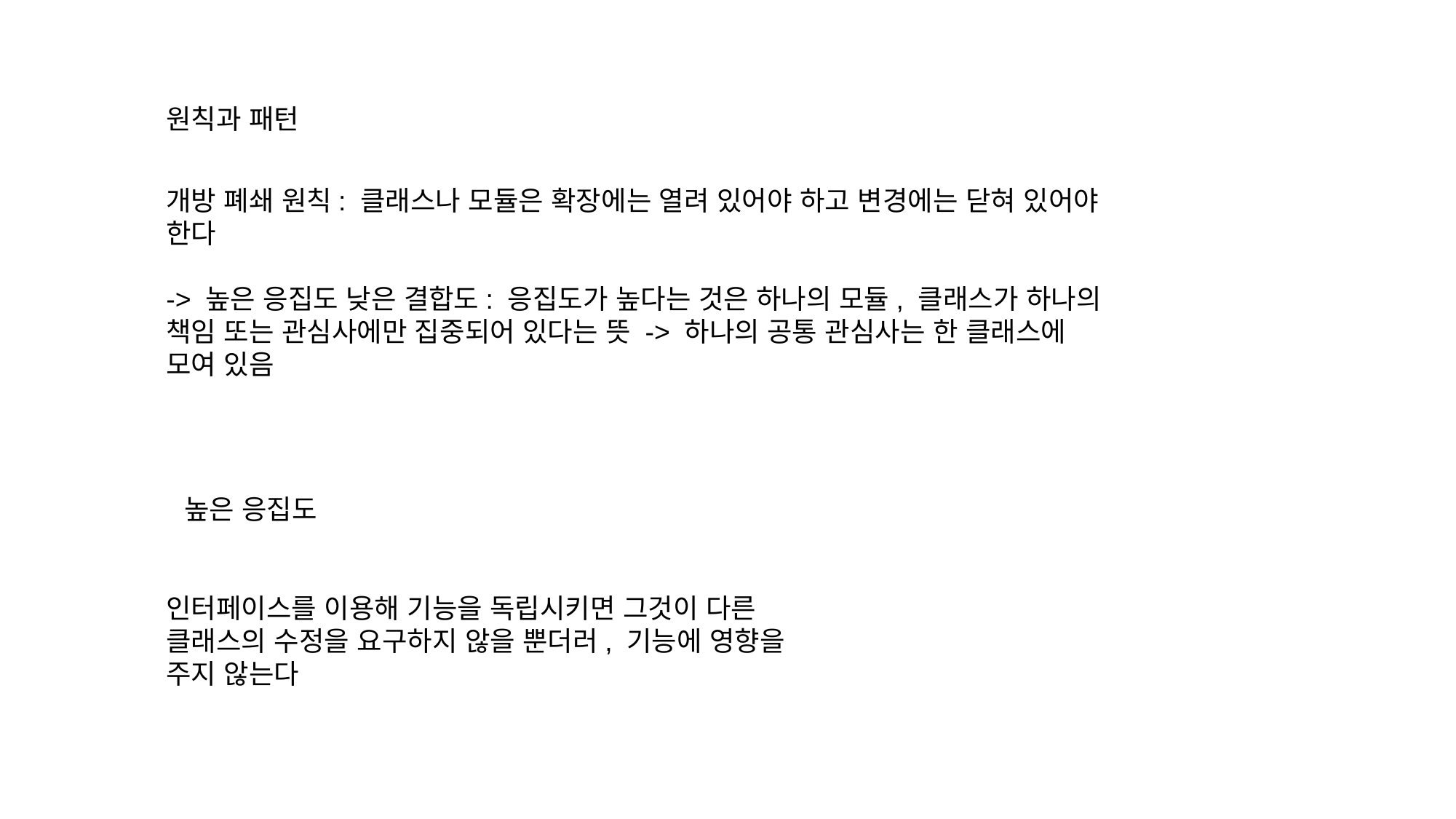

원칙과 패턴
개방 폐쇄 원칙: 클래스나 모듈은 확장에는 열려 있어야 하고 변경에는 닫혀 있어야 한다

-> 높은 응집도 낮은 결합도: 응집도가 높다는 것은 하나의 모듈, 클래스가 하나의 책임 또는 관심사에만 집중되어 있다는 뜻 -> 하나의 공통 관심사는 한 클래스에 모여 있음
높은 응집도
인터페이스를 이용해 기능을 독립시키면 그것이 다른 클래스의 수정을 요구하지 않을 뿐더러, 기능에 영향을 주지 않는다